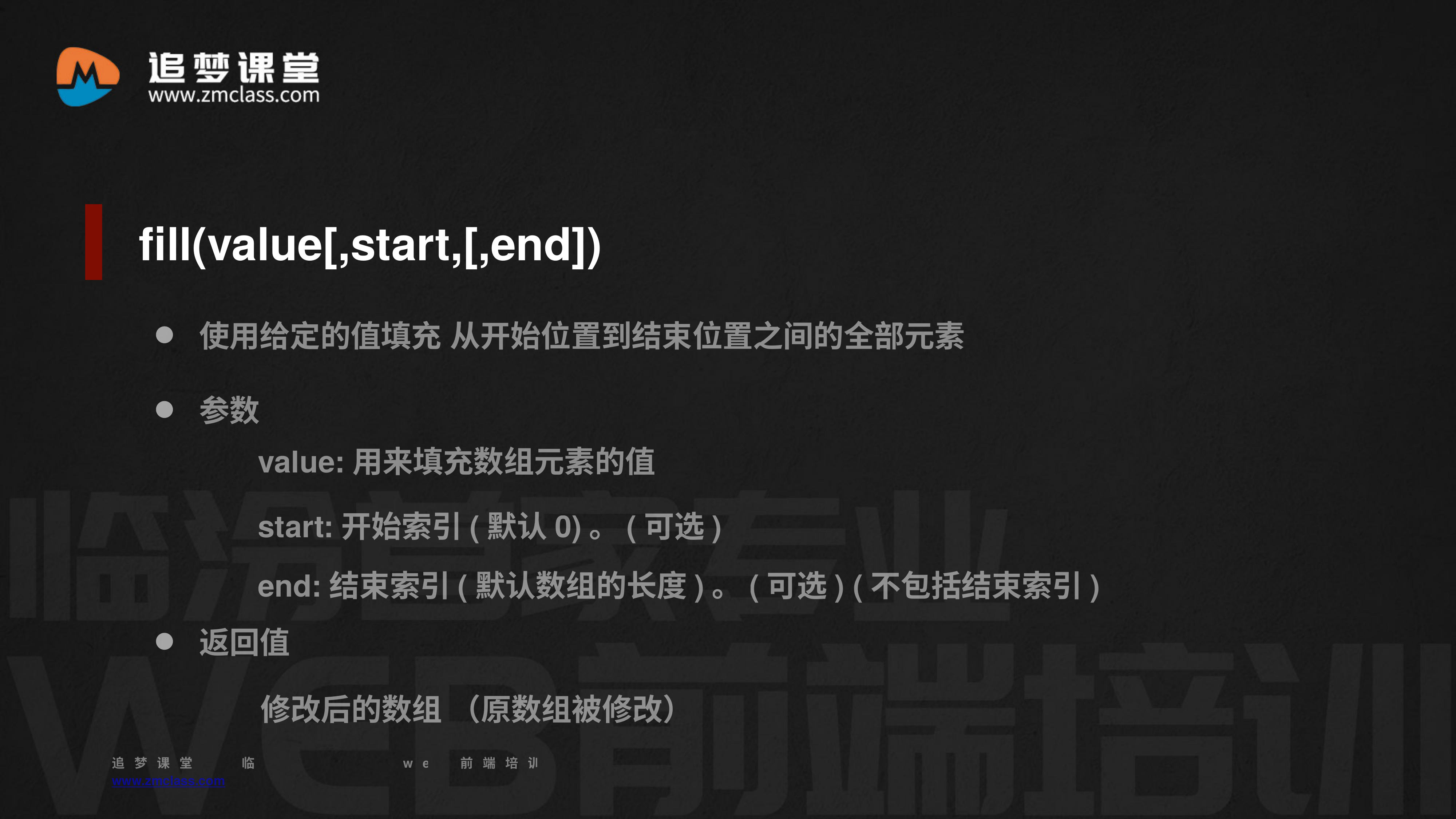

fill(value[,start,[,end])
使用给定的值填充 从开始位置到结束位置之间的全部元素

参数

value:用来填充数组元素的值
start:开始索引(默认0)。(可选)
end:结束索引(默认数组的长度)。(可选) (不包括结束索引)
返回值

修改后的数组 （原数组被修改）
追梦课堂   临汾首家专业的web前端培训机构                                                          www.zmclass.com
17